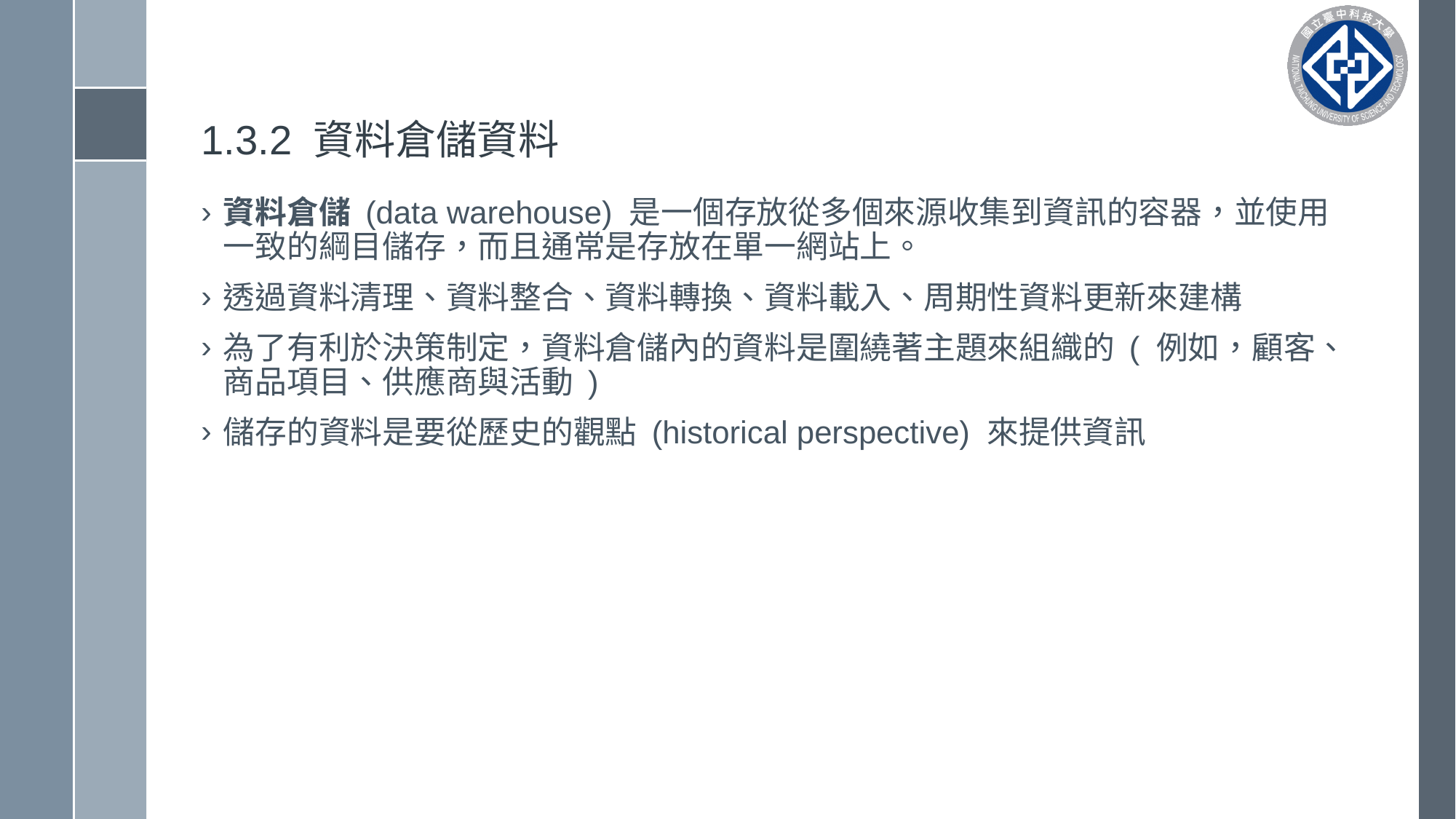

# 1.3.2 資料倉儲資料
資料倉儲 (data warehouse) 是一個存放從多個來源收集到資訊的容器，並使用一致的綱目儲存，而且通常是存放在單一網站上。
透過資料清理、資料整合、資料轉換、資料載入、周期性資料更新來建構
為了有利於決策制定，資料倉儲內的資料是圍繞著主題來組織的 ( 例如，顧客、商品項目、供應商與活動 )
儲存的資料是要從歷史的觀點 (historical perspective) 來提供資訊